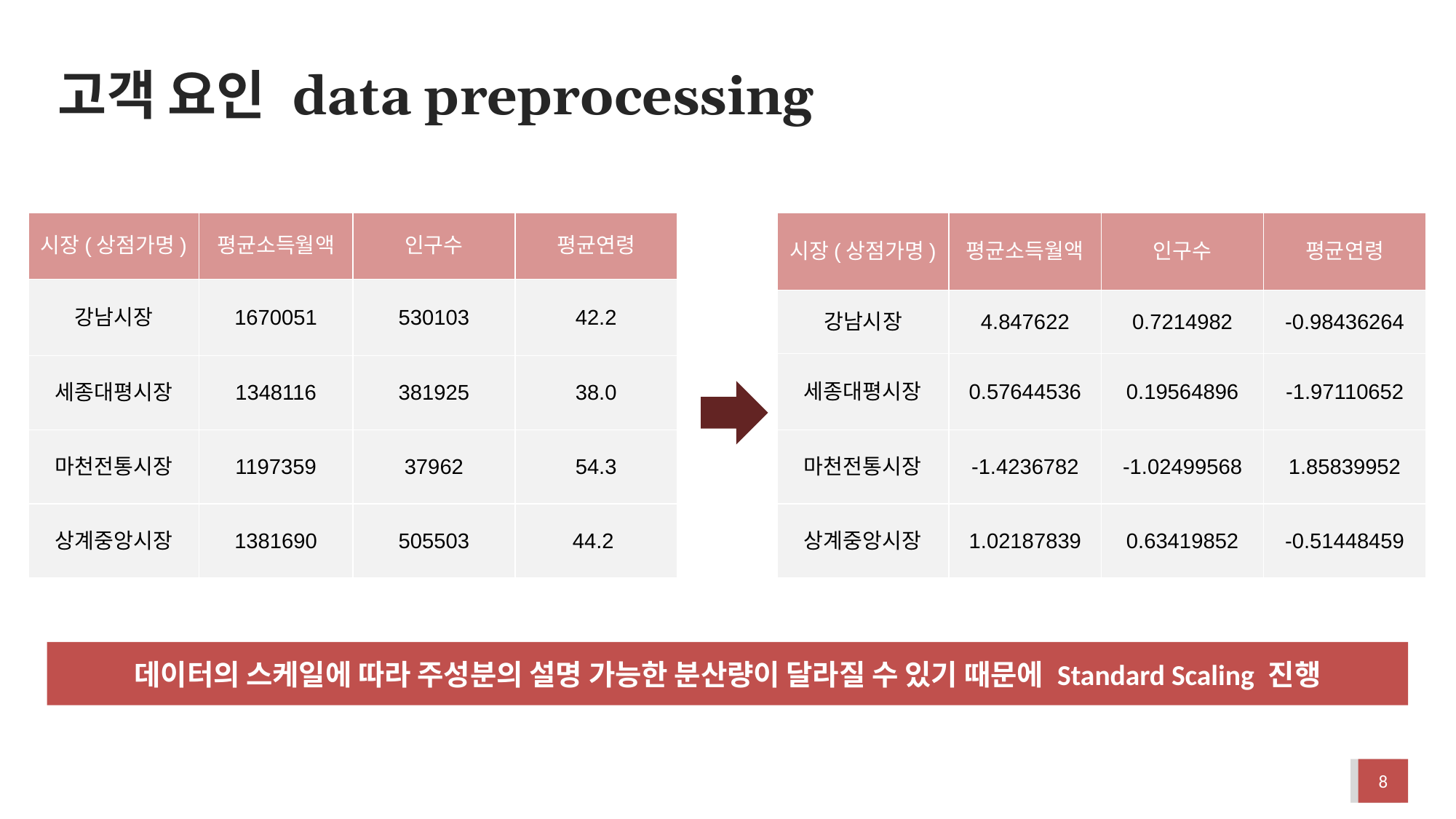

# 고객 요인 data preprocessing
| 시장(상점가명) | 평균소득월액 | 인구수 | 평균연령 |
| --- | --- | --- | --- |
| 강남시장 | 1670051 | 530103 | 42.2 |
| 세종대평시장 | 1348116 | 381925 | 38.0 |
| 마천전통시장 | 1197359 | 37962 | 54.3 |
| 상계중앙시장 | 1381690 | 505503 | 44.2 |
| 시장(상점가명) | 평균소득월액 | 인구수 | 평균연령 |
| --- | --- | --- | --- |
| 강남시장 | 4.847622 | 0.7214982 | -0.98436264 |
| 세종대평시장 | 0.57644536 | 0.19564896 | -1.97110652 |
| 마천전통시장 | -1.4236782 | -1.02499568 | 1.85839952 |
| 상계중앙시장 | 1.02187839 | 0.63419852 | -0.51448459 |

데이터의 스케일에 따라 주성분의 설명 가능한 분산량이 달라질 수 있기 때문에 Standard Scaling 진행
8